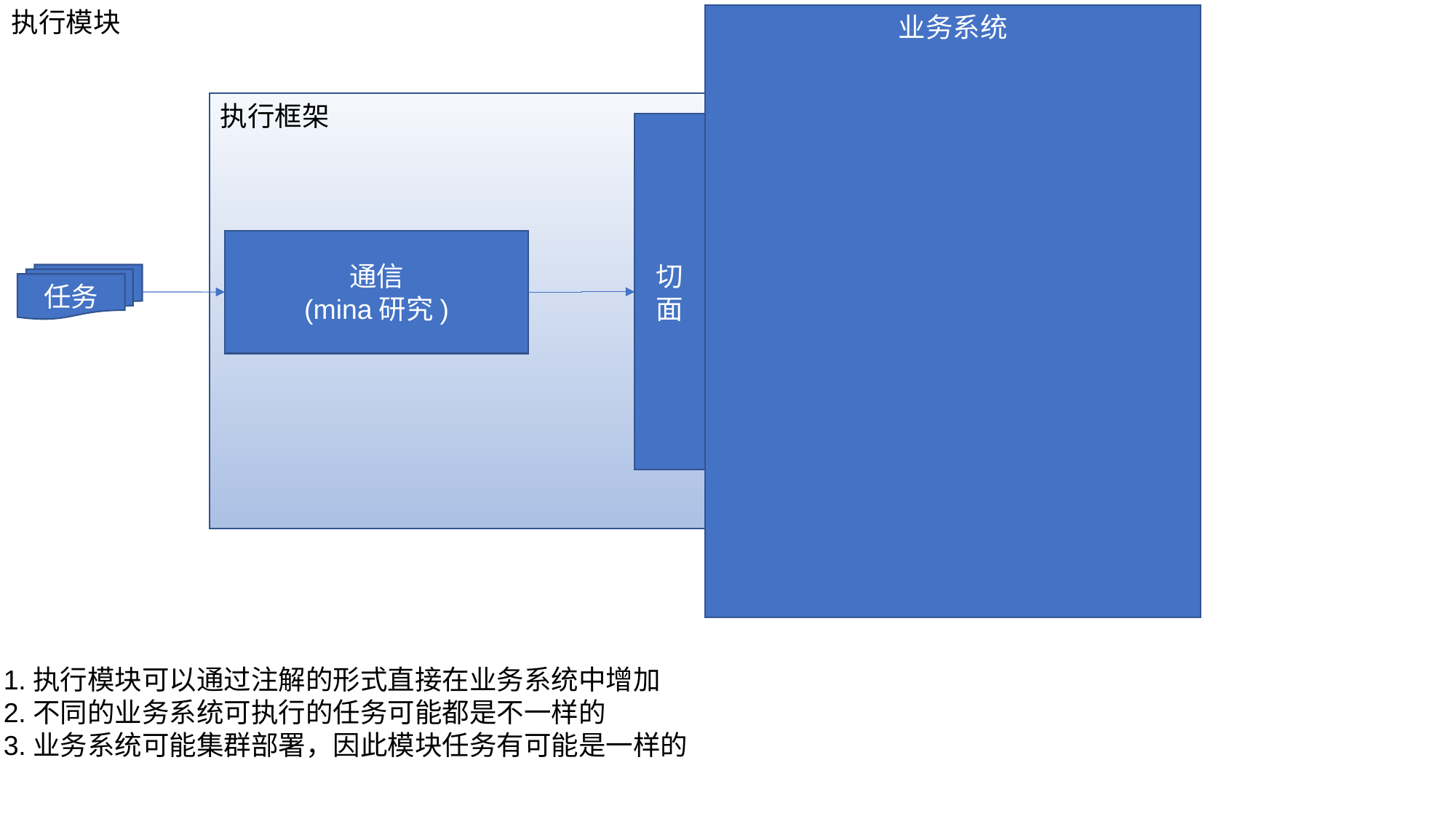

执行模块
业务系统
执行框架
切面
通信
(mina研究)
任务
1.执行模块可以通过注解的形式直接在业务系统中增加
2.不同的业务系统可执行的任务可能都是不一样的
3.业务系统可能集群部署，因此模块任务有可能是一样的